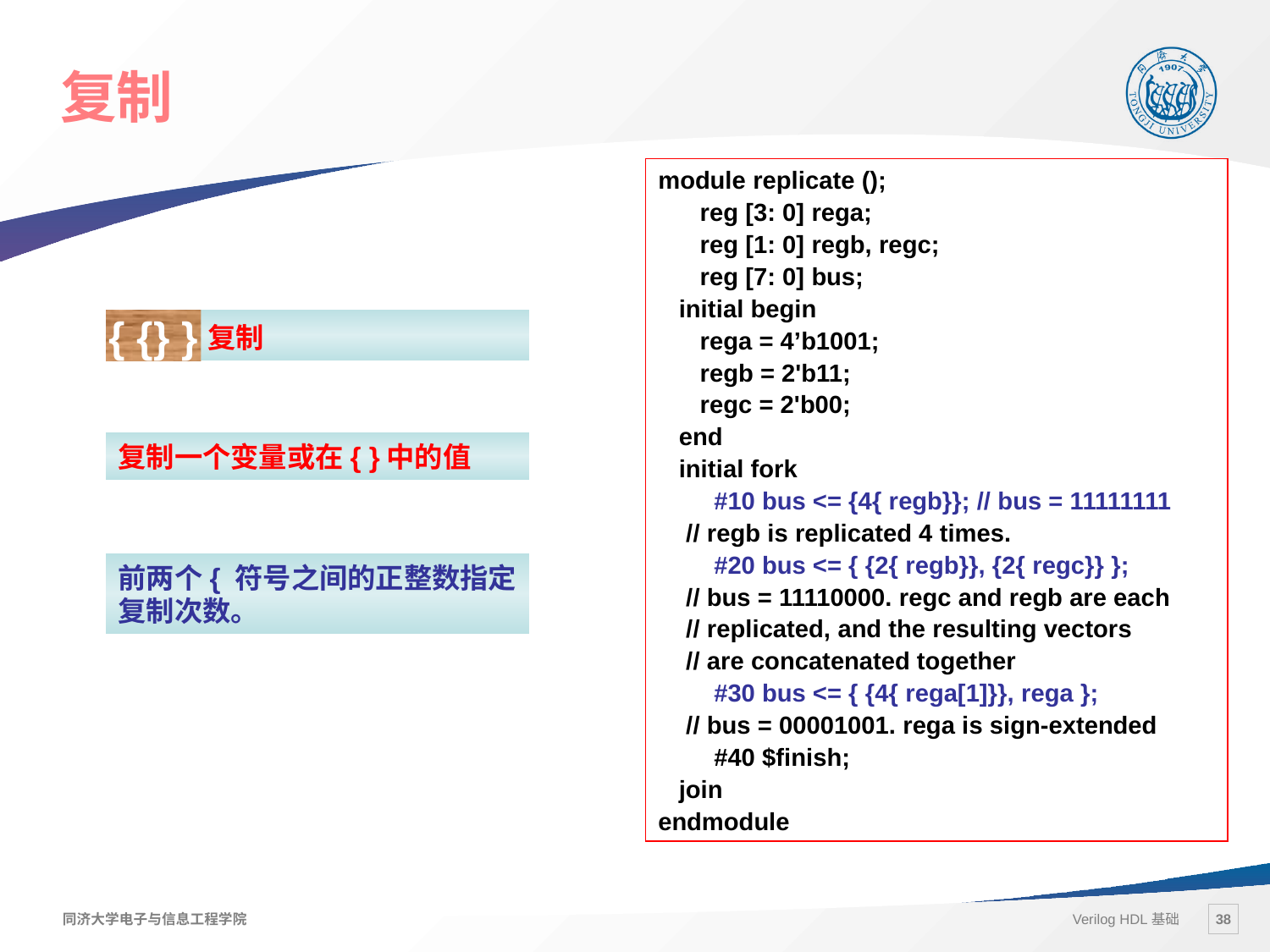

# 复制
module replicate ();
      reg [3: 0] rega;
      reg [1: 0] regb, regc;
      reg [7: 0] bus;
   initial begin
      rega = 4’b1001;
      regb = 2'b11;
      regc = 2'b00;
   end
   initial fork
        #10 bus <= {4{ regb}}; // bus = 11111111
    // regb is replicated 4 times.
        #20 bus <= { {2{ regb}}, {2{ regc}} };
    // bus = 11110000. regc and regb are each
    // replicated, and the resulting vectors
    // are concatenated together
        #30 bus <= { {4{ rega[1]}}, rega };
    // bus = 00001001. rega is sign-extended
        #40 $finish;
   join
endmodule
             复制
{ {} }
复制一个变量或在{ }中的值
前两个{ 符号之间的正整数指定复制次数。